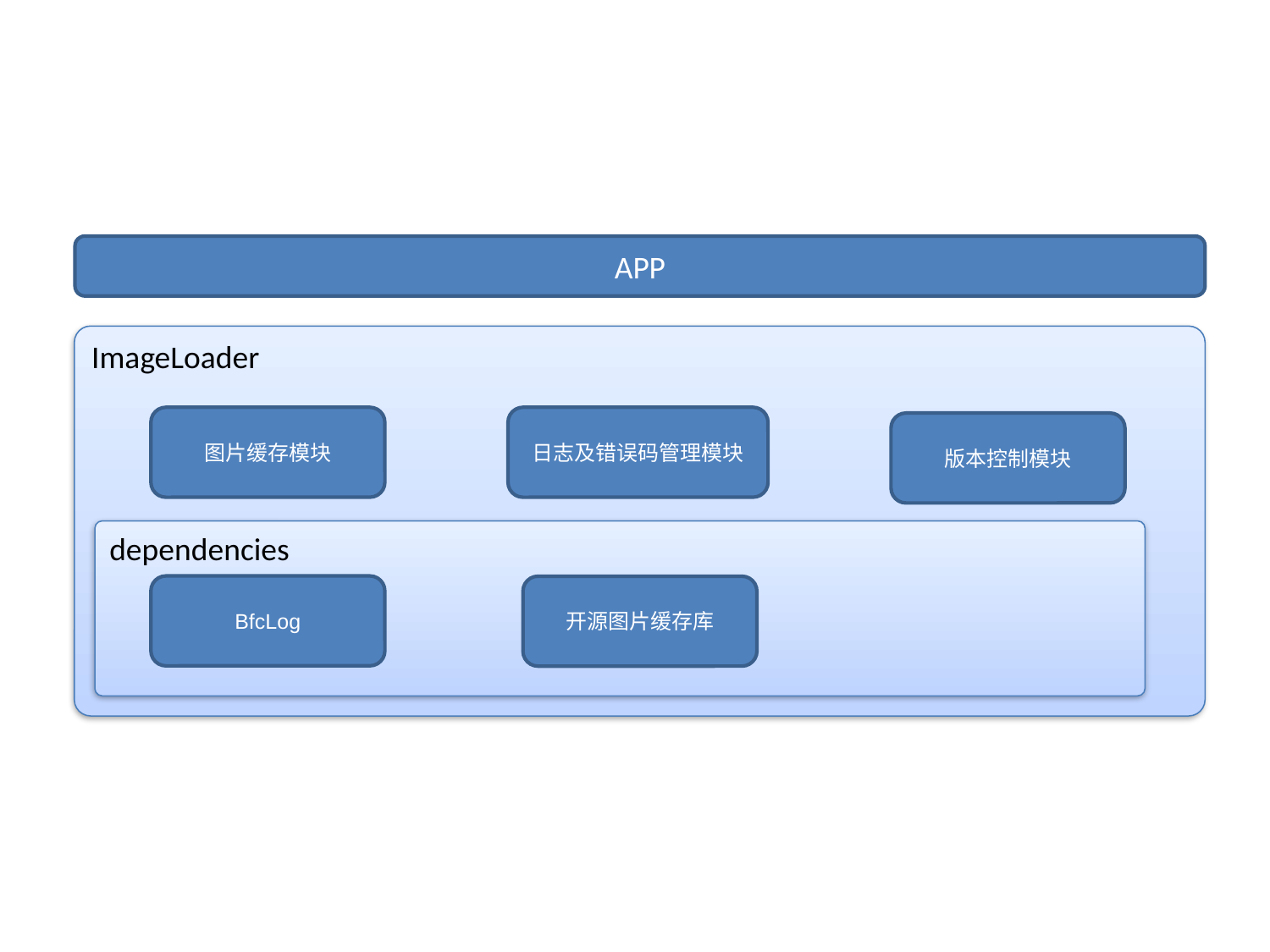

APP
ImageLoader
图片缓存模块
日志及错误码管理模块
版本控制模块
dependencies
BfcLog
开源图片缓存库